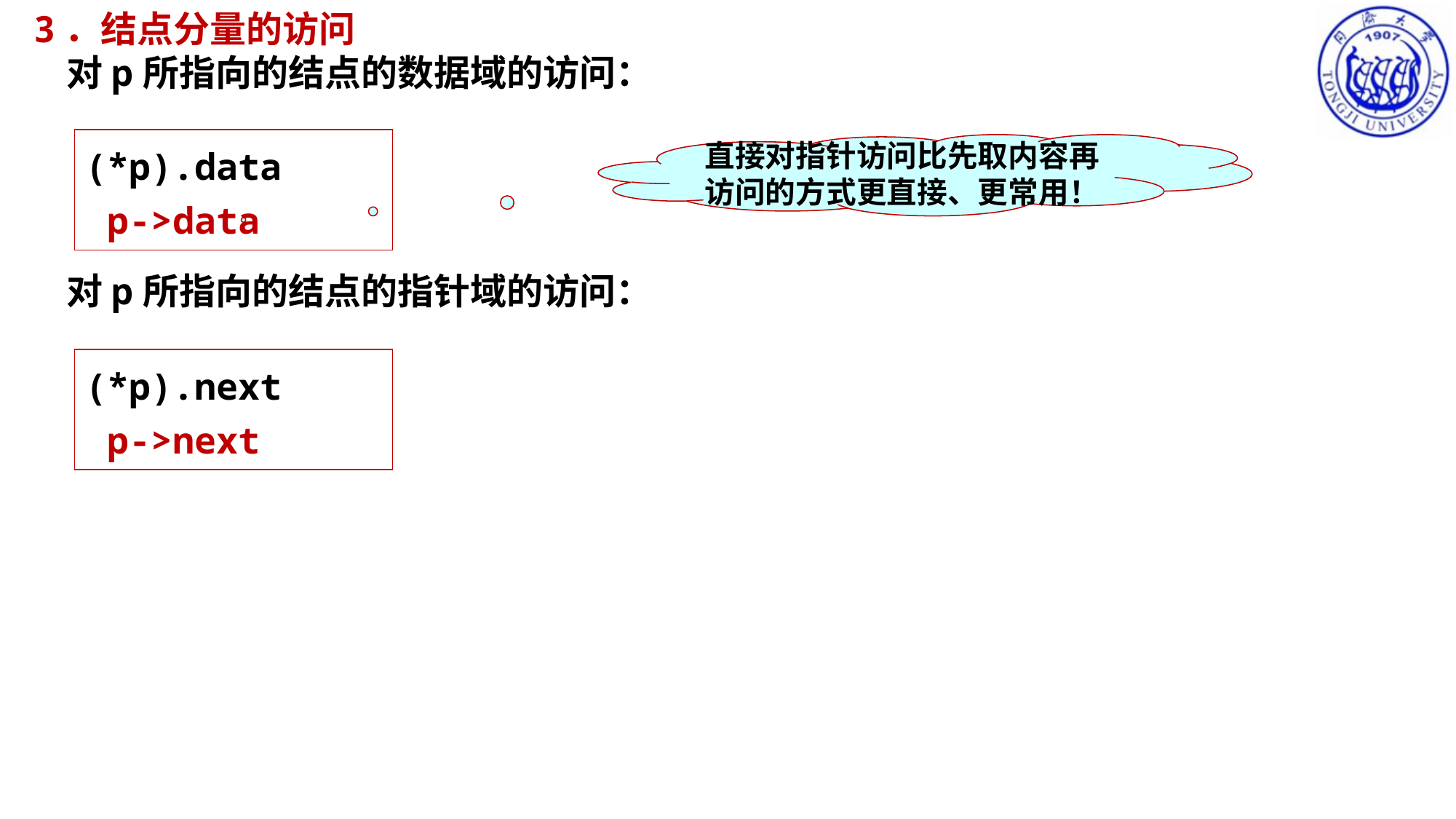

3．结点分量的访问
   对p所指向的结点的数据域的访问：

   对p所指向的结点的指针域的访问：
(*p).data
 p->data
直接对指针访问比先取内容再访问的方式更直接、更常用！
(*p).next
 p->next